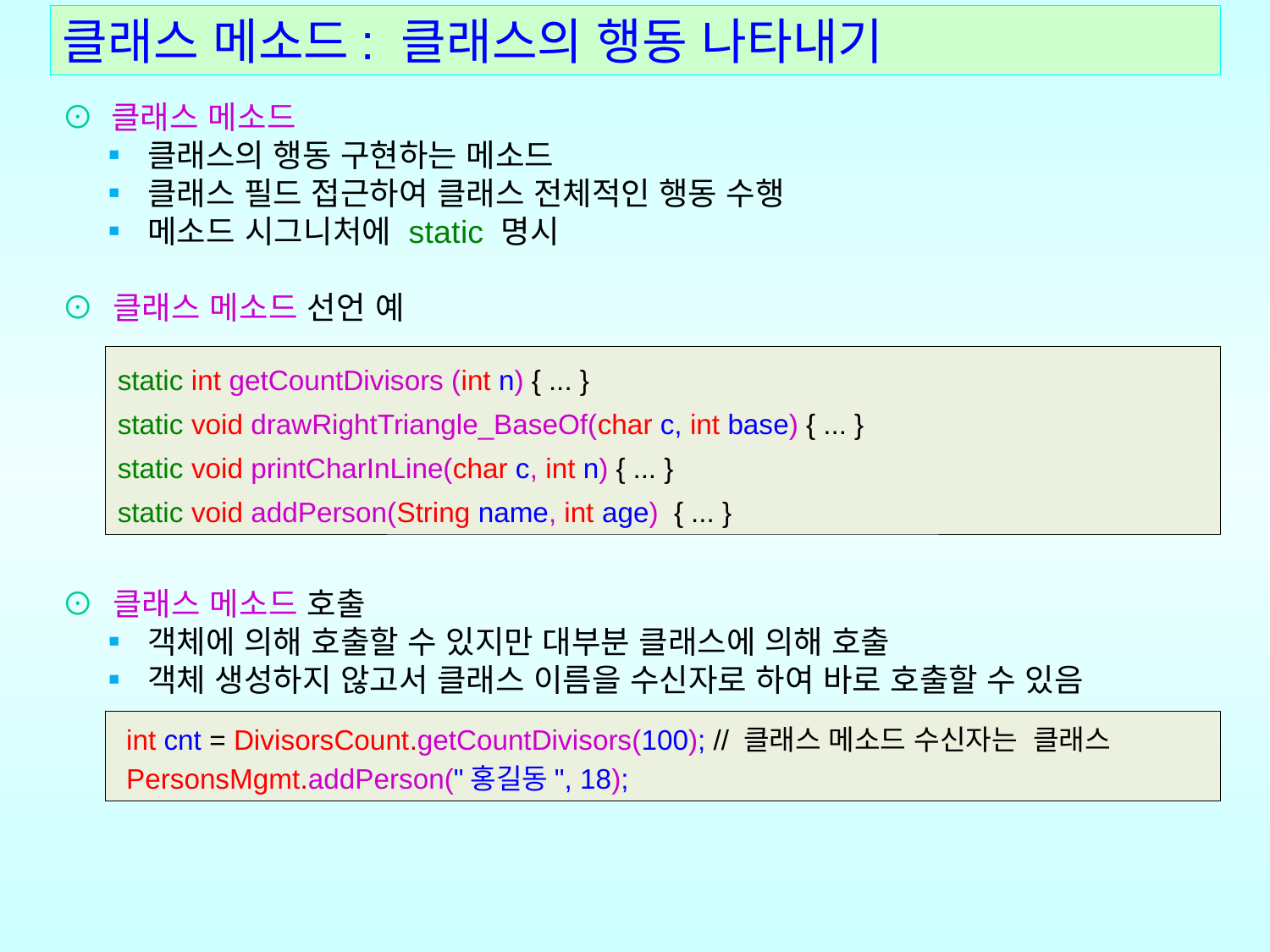

# 클래스 메소드: 클래스의 행동 나타내기
⊙ 클래스 메소드
    ▪ 클래스의 행동 구현하는 메소드
    ▪ 클래스 필드 접근하여 클래스 전체적인 행동 수행
    ▪ 메소드 시그니처에 static 명시

⊙ 클래스 메소드 선언 예

⊙ 클래스 메소드 호출
    ▪ 객체에 의해 호출할 수 있지만 대부분 클래스에 의해 호출
    ▪ 객체 생성하지 않고서 클래스 이름을 수신자로 하여 바로 호출할 수 있음
static int getCountDivisors (int n) { ... }
static void drawRightTriangle_BaseOf(char c, int base) { ... }
static void printCharInLine(char c, int n) { ... }
static void addPerson(String name, int age)  { ... }
int cnt = DivisorsCount.getCountDivisors(100); // 클래스 메소드 수신자는  클래스
PersonsMgmt.addPerson("홍길동", 18);